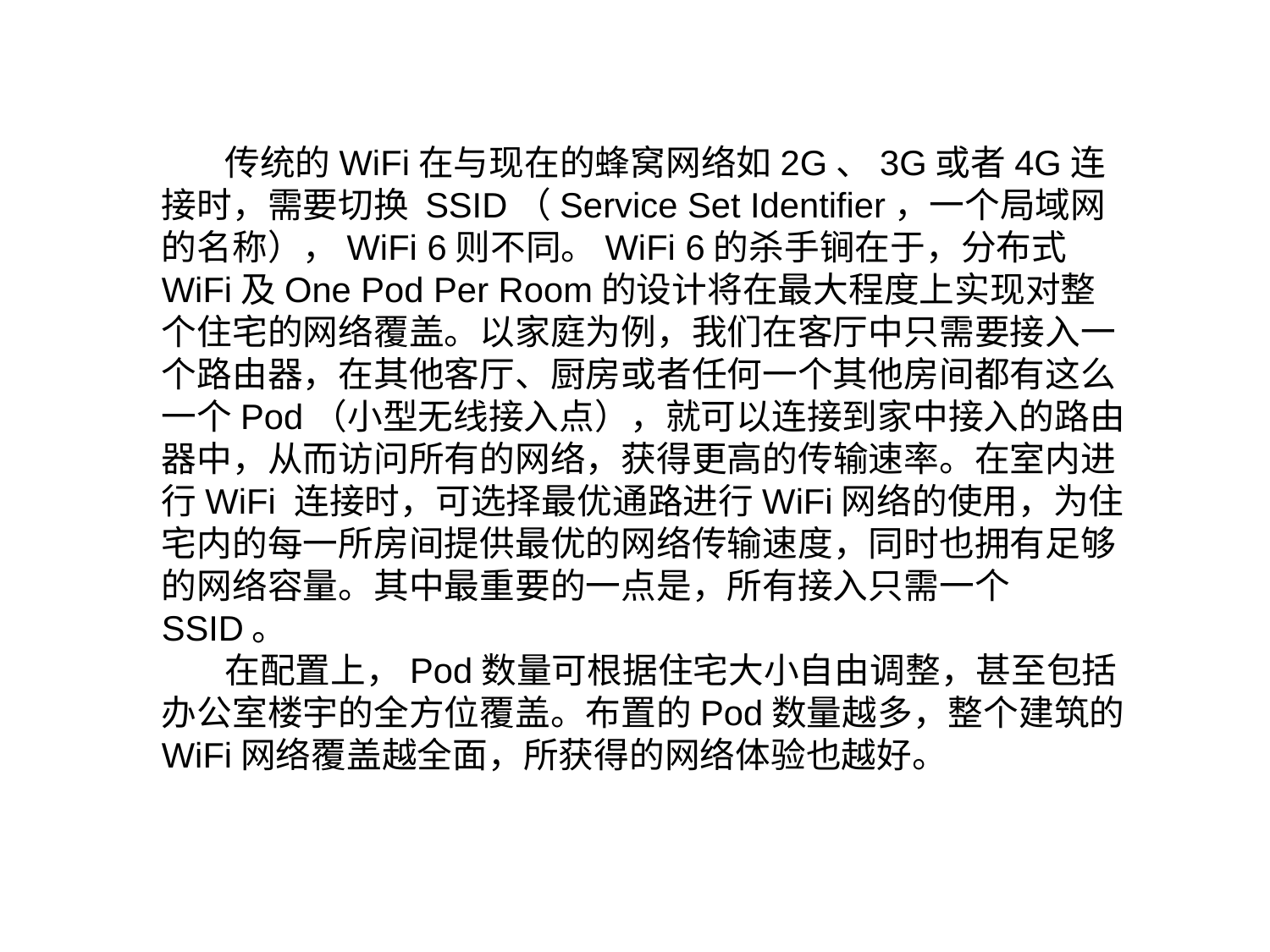

传统的WiFi在与现在的蜂窝网络如2G、3G或者4G连接时，需要切换 SSID（Service Set Identifier，一个局域网的名称），WiFi 6则不同。WiFi 6的杀手锏在于，分布式WiFi及One Pod Per Room的设计将在最大程度上实现对整个住宅的网络覆盖。以家庭为例，我们在客厅中只需要接入一个路由器，在其他客厅、厨房或者任何一个其他房间都有这么一个Pod（小型无线接入点），就可以连接到家中接入的路由器中，从而访问所有的网络，获得更高的传输速率。在室内进行WiFi 连接时，可选择最优通路进行WiFi网络的使用，为住宅内的每一所房间提供最优的网络传输速度，同时也拥有足够的网络容量。其中最重要的一点是，所有接入只需一个SSID。
       在配置上，Pod数量可根据住宅大小自由调整，甚至包括办公室楼宇的全方位覆盖。布置的Pod数量越多，整个建筑的WiFi网络覆盖越全面，所获得的网络体验也越好。